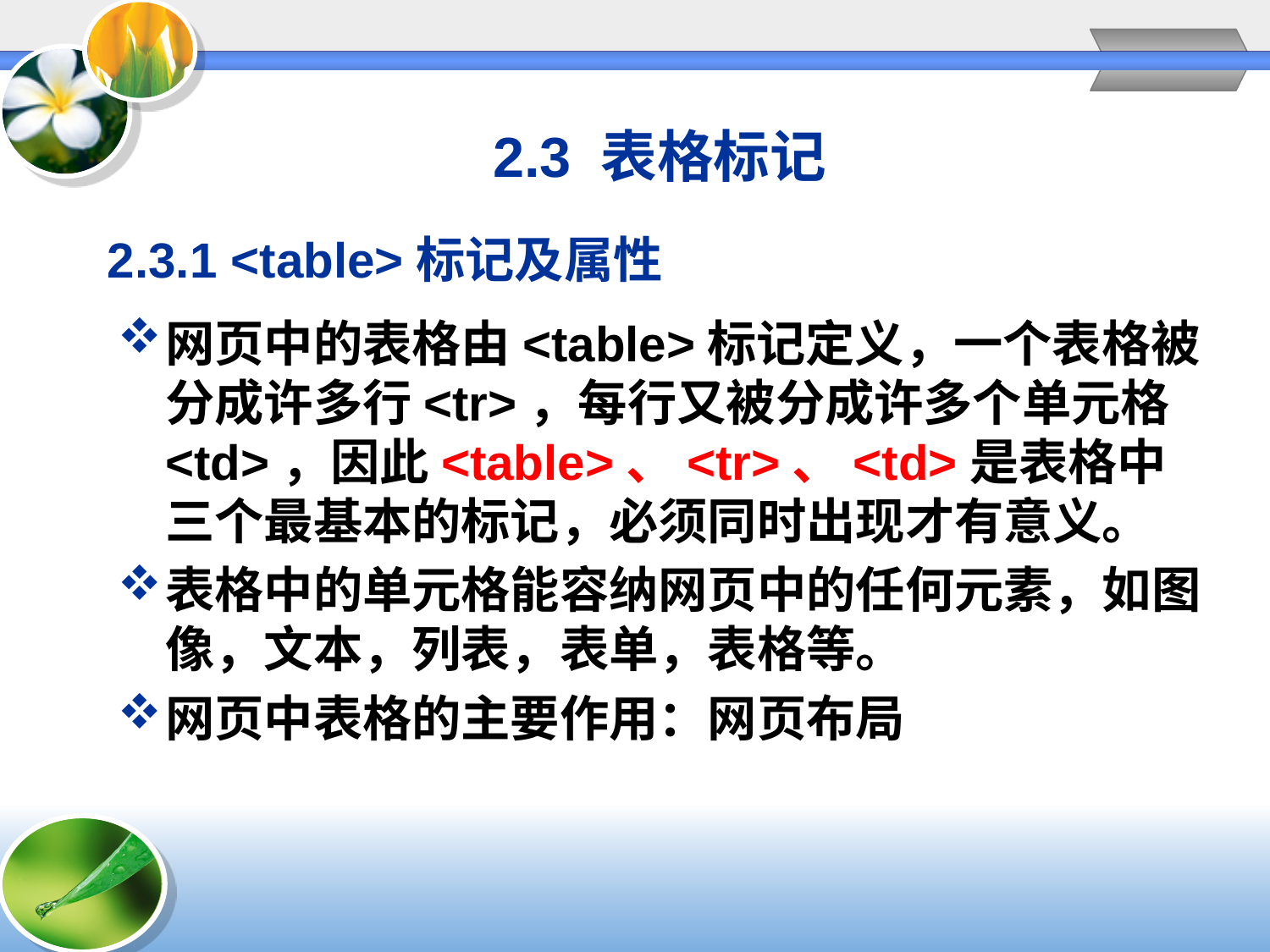

# 2.3 表格标记
2.3.1 <table>标记及属性
网页中的表格由<table>标记定义，一个表格被分成许多行<tr>，每行又被分成许多个单元格<td>，因此<table>、<tr>、<td>是表格中三个最基本的标记，必须同时出现才有意义。
表格中的单元格能容纳网页中的任何元素，如图像，文本，列表，表单，表格等。
网页中表格的主要作用：网页布局